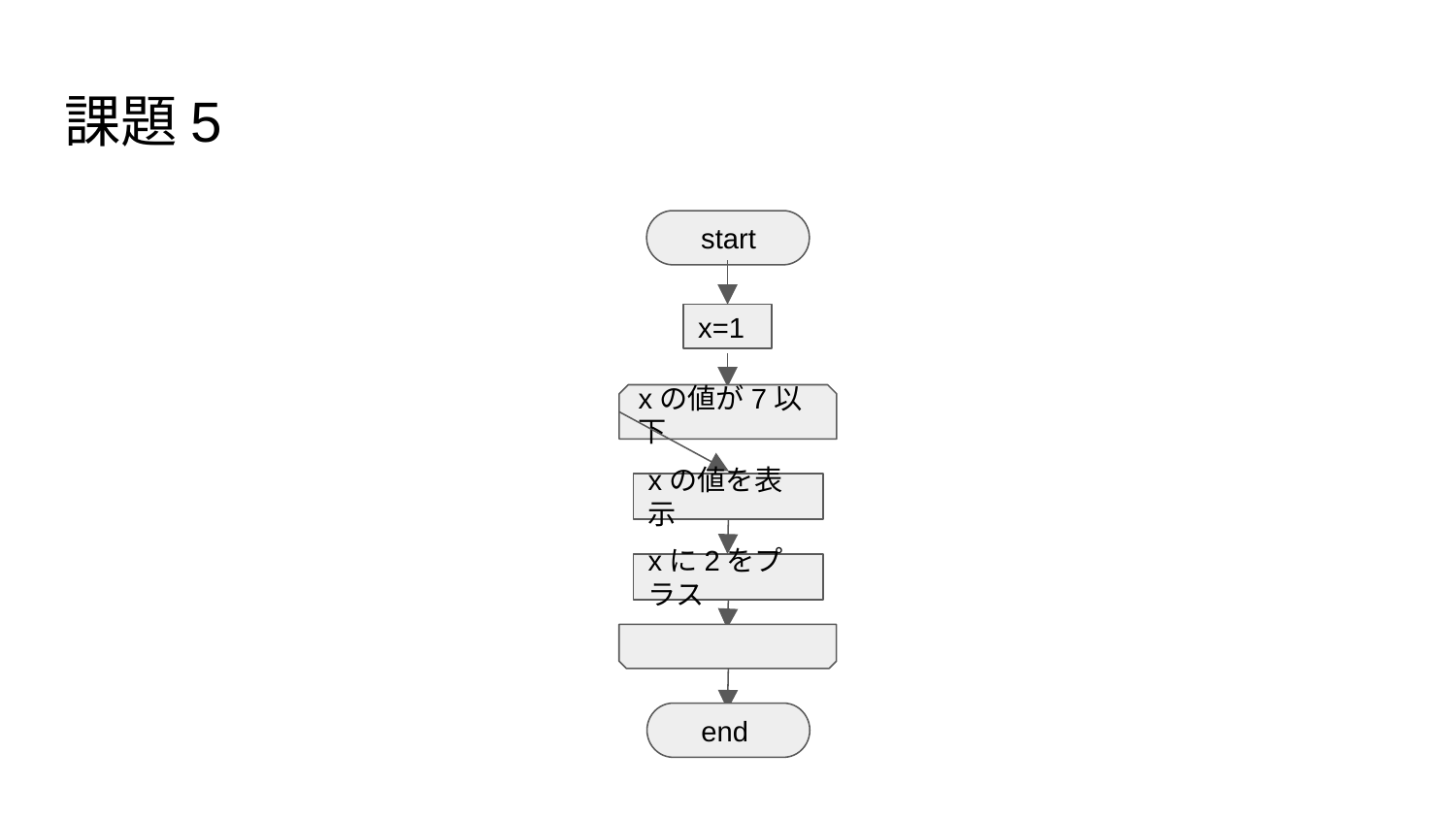

# 課題5

    start
x=1
xの値が7以下
xの値を表示
xに2をプラス

    end